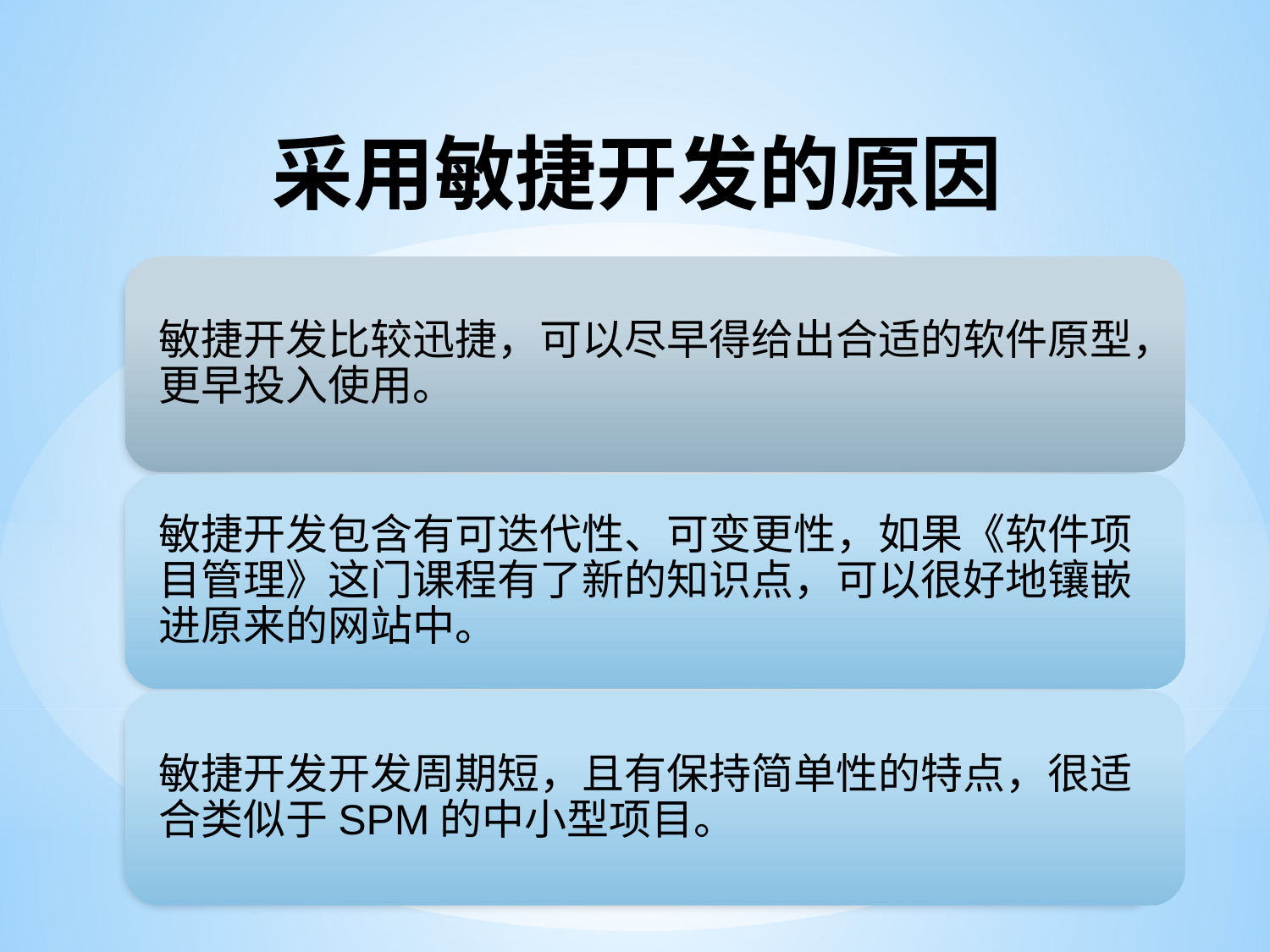

# 采用敏捷开发的原因
敏捷开发比较迅捷，可以尽早得给出合适的软件原型，更早投入使用。
敏捷开发包含有可迭代性、可变更性，如果《软件项目管理》这门课程有了新的知识点，可以很好地镶嵌进原来的网站中。
敏捷开发开发周期短，且有保持简单性的特点，很适合类似于SPM的中小型项目。